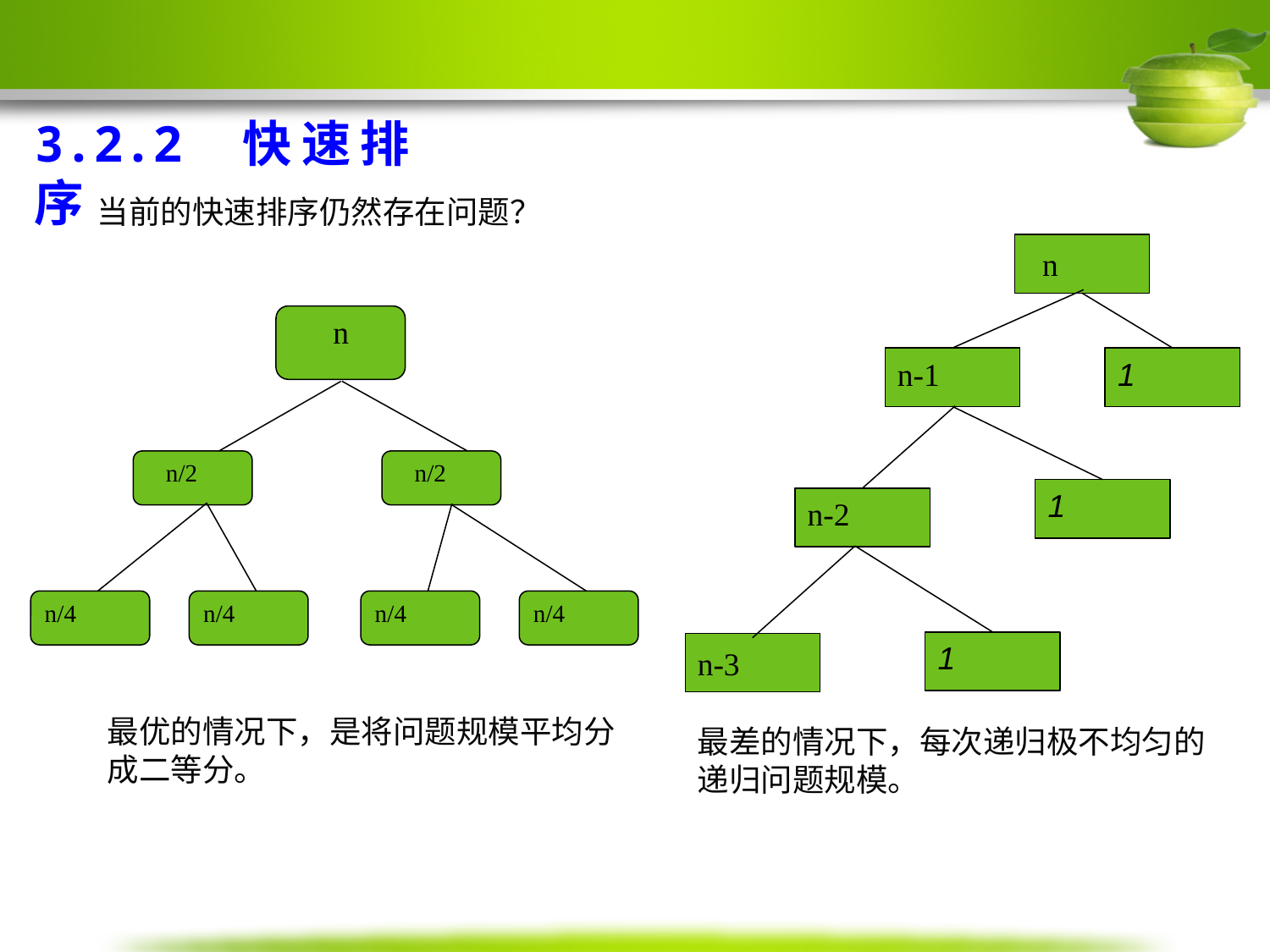

3.2.2 快速排序
当前的快速排序仍然存在问题？

n

n-1
1
1

n-2
1

n-3
n

n/2

n/2

n/4

n/4

n/4

n/4
最优的情况下，是将问题规模平均分成二等分。
最差的情况下，每次递归极不均匀的递归问题规模。